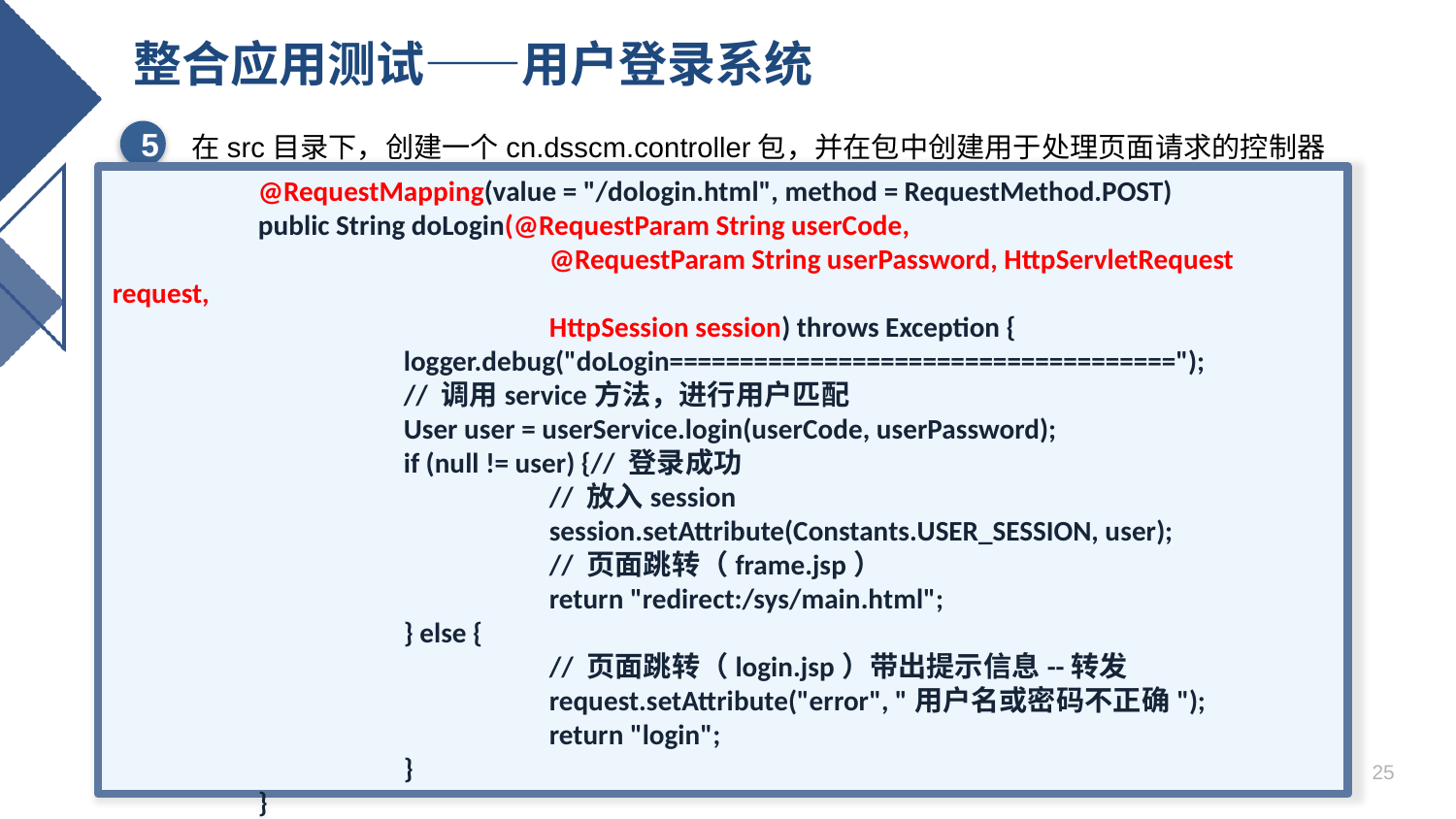

# 整合应用测试——用户登录系统
在src目录下，创建一个cn.dsscm.controller包，并在包中创建用于处理页面请求的控制器类LoginController，显示登陆页面方法login()，处理登陆操作方法doLogin()
5
	@RequestMapping(value = "/dologin.html", method = RequestMethod.POST)
	public String doLogin(@RequestParam String userCode,
			@RequestParam String userPassword, HttpServletRequest request,
			HttpSession session) throws Exception {
		logger.debug("doLogin====================================");
		// 调用service方法，进行用户匹配
		User user = userService.login(userCode, userPassword);
		if (null != user) {// 登录成功
			// 放入session
			session.setAttribute(Constants.USER_SESSION, user);
			// 页面跳转（frame.jsp）
			return "redirect:/sys/main.html";
		} else {
			// 页面跳转（login.jsp）带出提示信息--转发
			request.setAttribute("error", "用户名或密码不正确");
			return "login";
		}
	}
@Controller
public class LoginController {
	@Resource
	private UserService userService;

	@RequestMapping(value = "/login.html")
	public String login() {
		return "login";
	}

	@RequestMapping(value = "/sys/main.html")
	public String main() {
		return "index";
	}
}

25